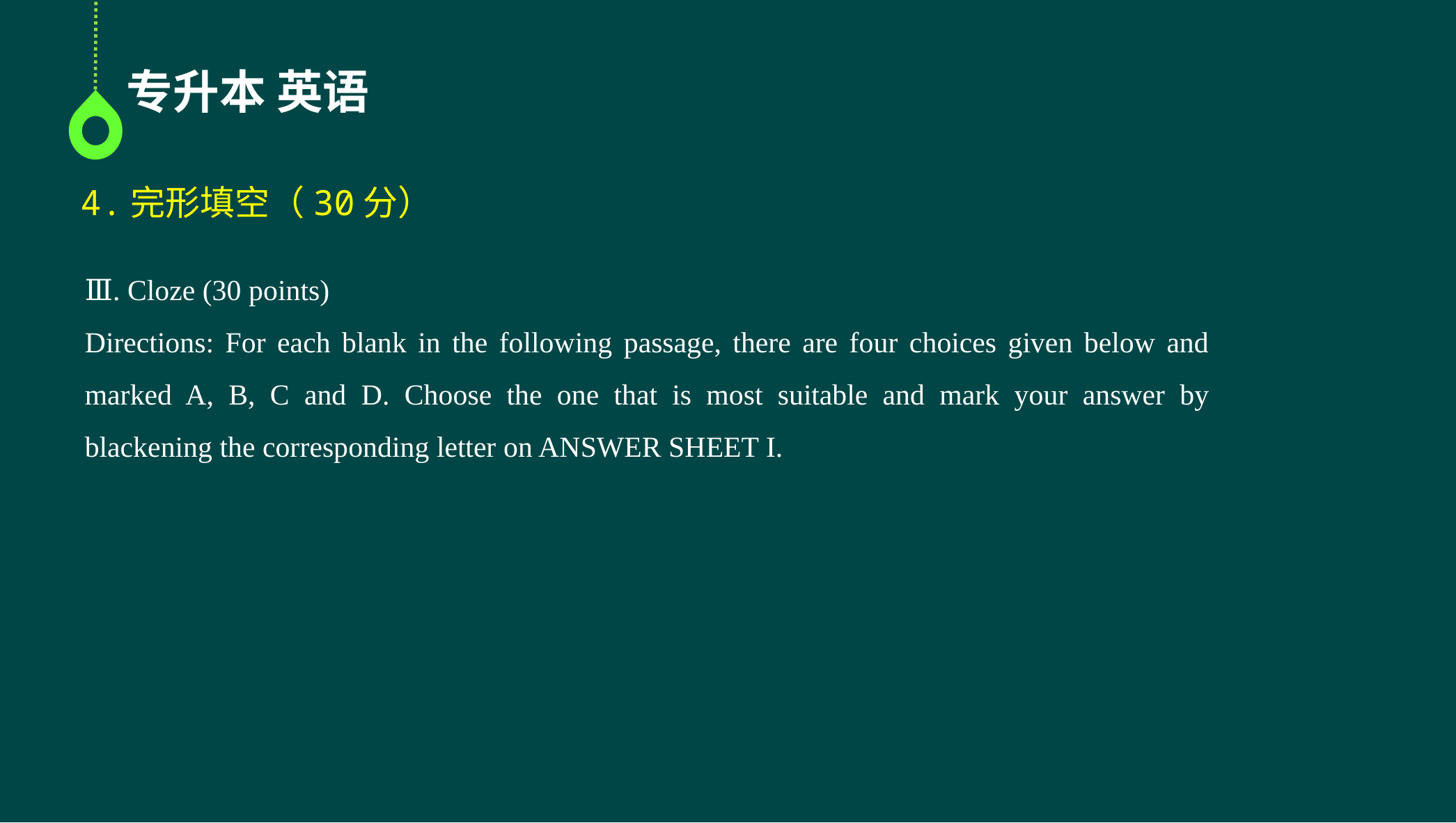

专升本 英语
4.完形填空（30分）
Ⅲ. Cloze (30 points)
Directions: For each blank in the following passage, there are four choices given below and marked A, B, C and D. Choose the one that is most suitable and mark your answer by blackening the corresponding letter on ANSWER SHEET I.